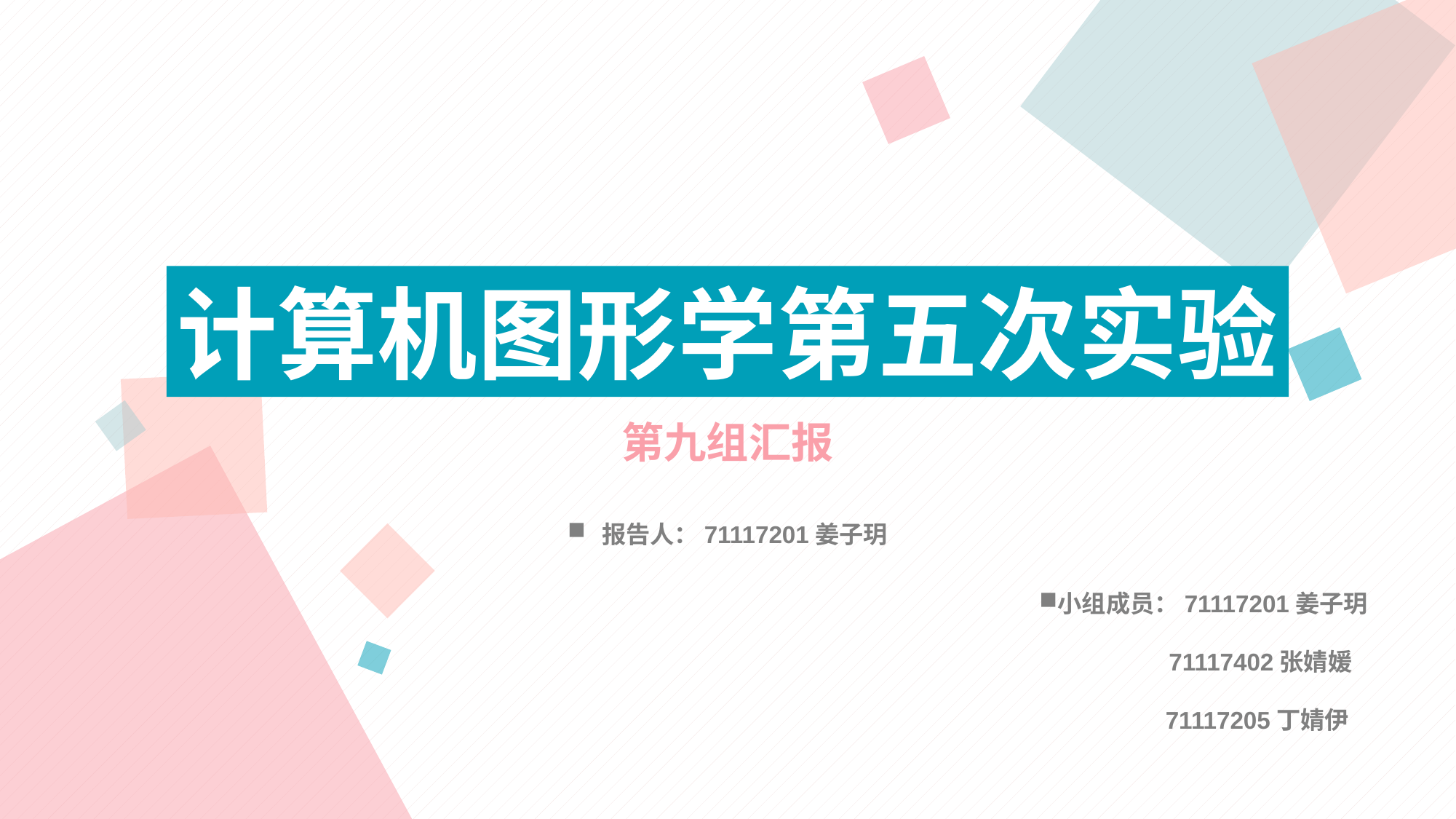

计算机图形学第五次实验
第九组汇报
报告人：71117201姜子玥
小组成员：71117201姜子玥
                      71117402张婧媛
                     71117205丁婧伊